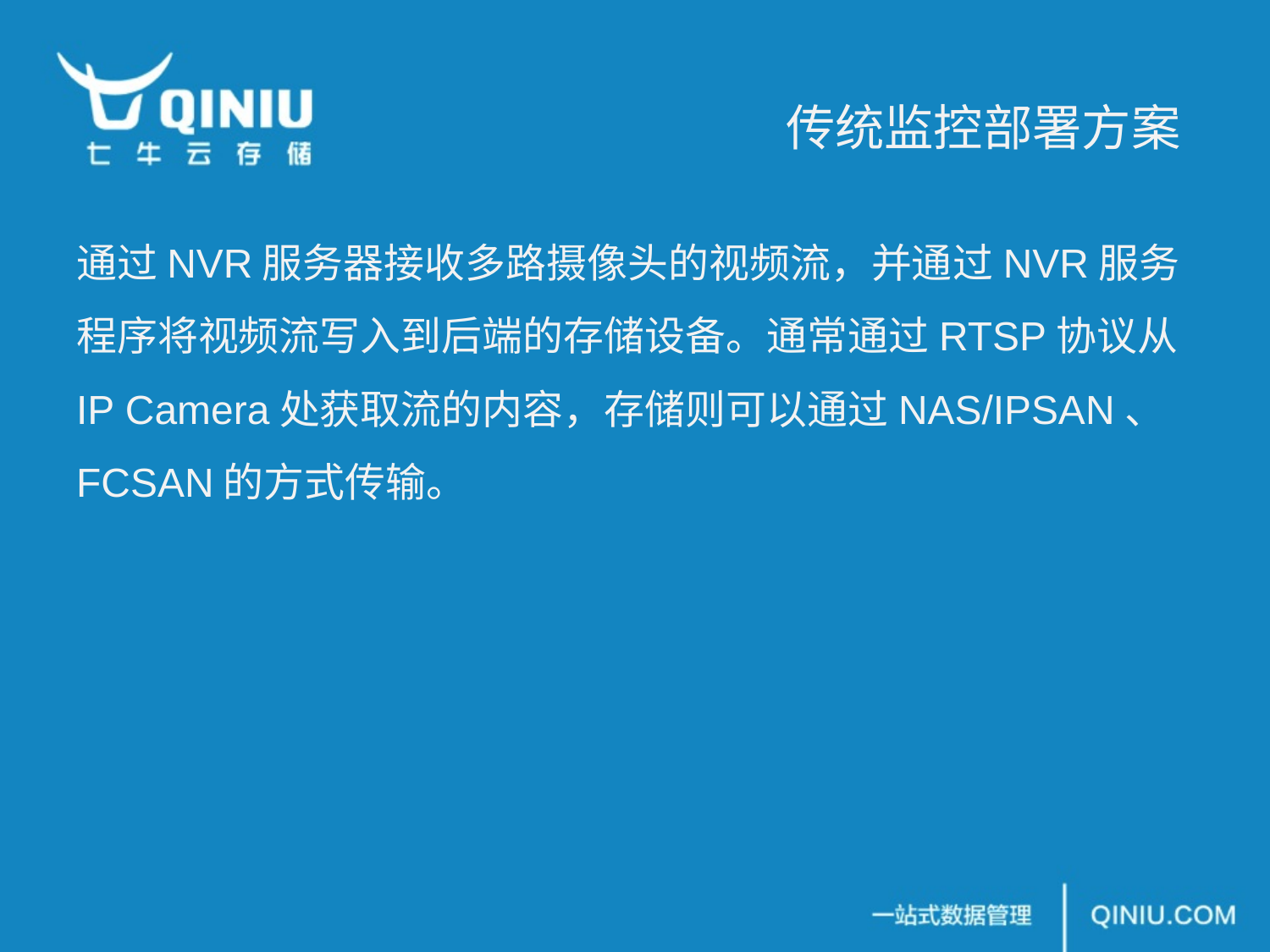

传统监控部署方案
通过NVR服务器接收多路摄像头的视频流，并通过NVR服务程序将视频流写入到后端的存储设备。通常通过RTSP协议从IP Camera处获取流的内容，存储则可以通过NAS/IPSAN、FCSAN的方式传输。